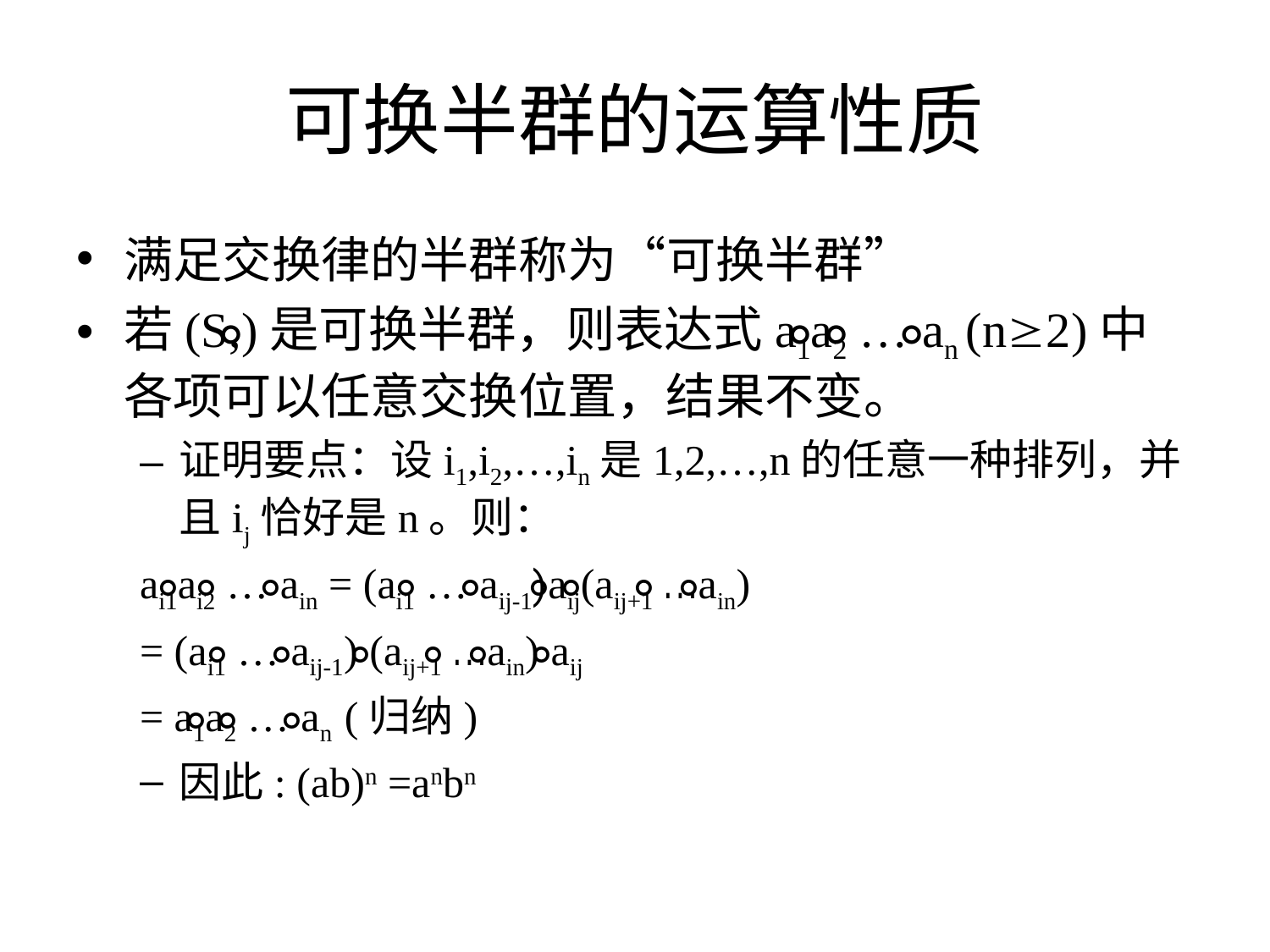

# 可换半群的运算性质
满足交换律的半群称为“可换半群”
若(S,⃘)是可换半群，则表达式a1⃘a2⃘ … ⃘an (n≥2)中各项可以任意交换位置，结果不变。
证明要点：设i1,i2,…,in是1,2,…,n的任意一种排列，并且ij恰好是n。则：
ai1⃘ai2⃘ … ⃘ain = (ai1⃘ … ⃘aij-1)⃘aij⃘(aij+1⃘ …⃘ain)
= (ai1⃘ … ⃘aij-1) ⃘(aij+1⃘ …⃘ain) ⃘aij
= a1⃘a2⃘ … ⃘an  (归纳)
因此: (ab)n =anbn